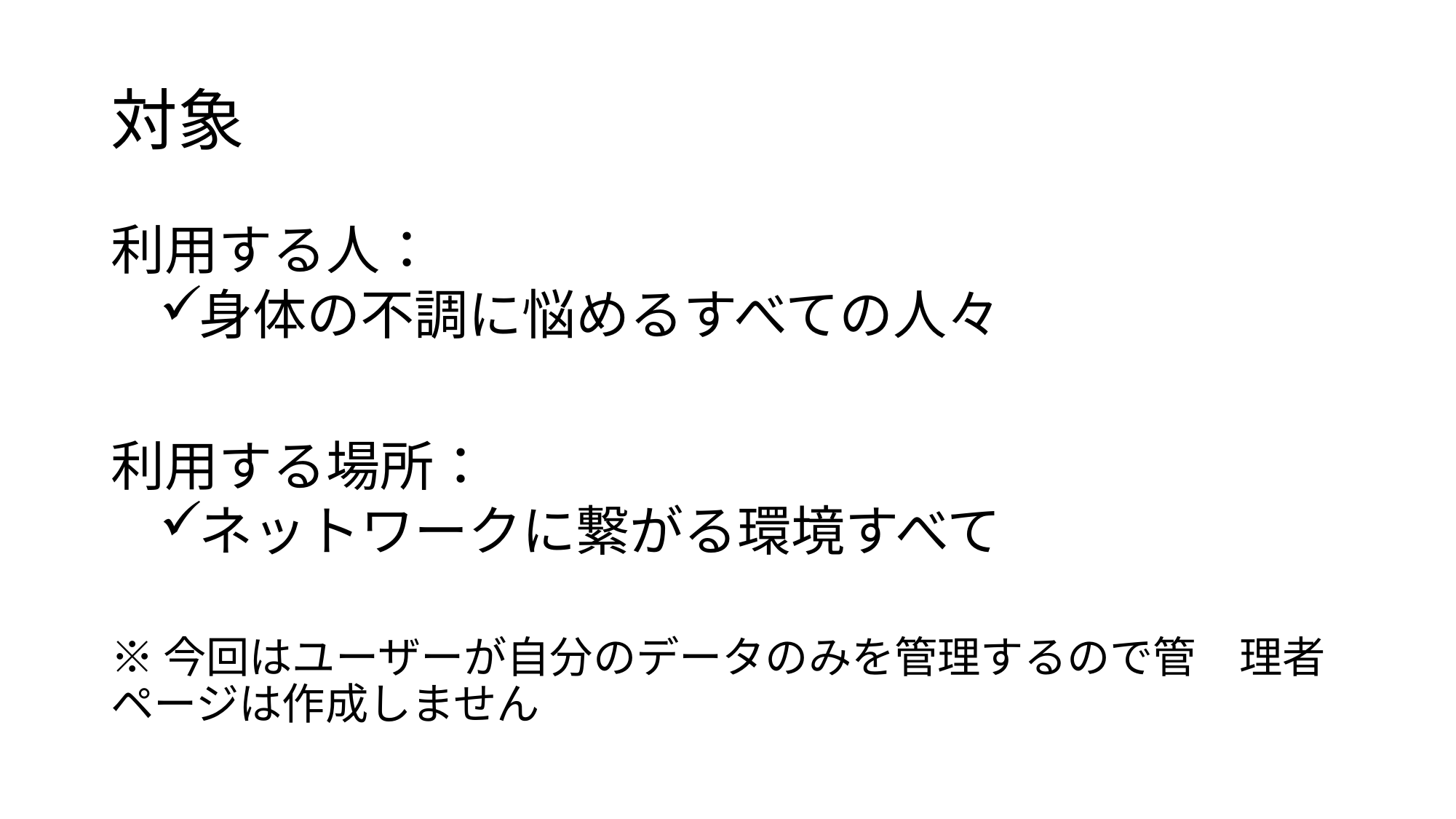

# 対象
利用する人：
身体の不調に悩めるすべての人々

利用する場所：
ネットワークに繋がる環境すべて

※今回はユーザーが自分のデータのみを管理するので管　理者ページは作成しません